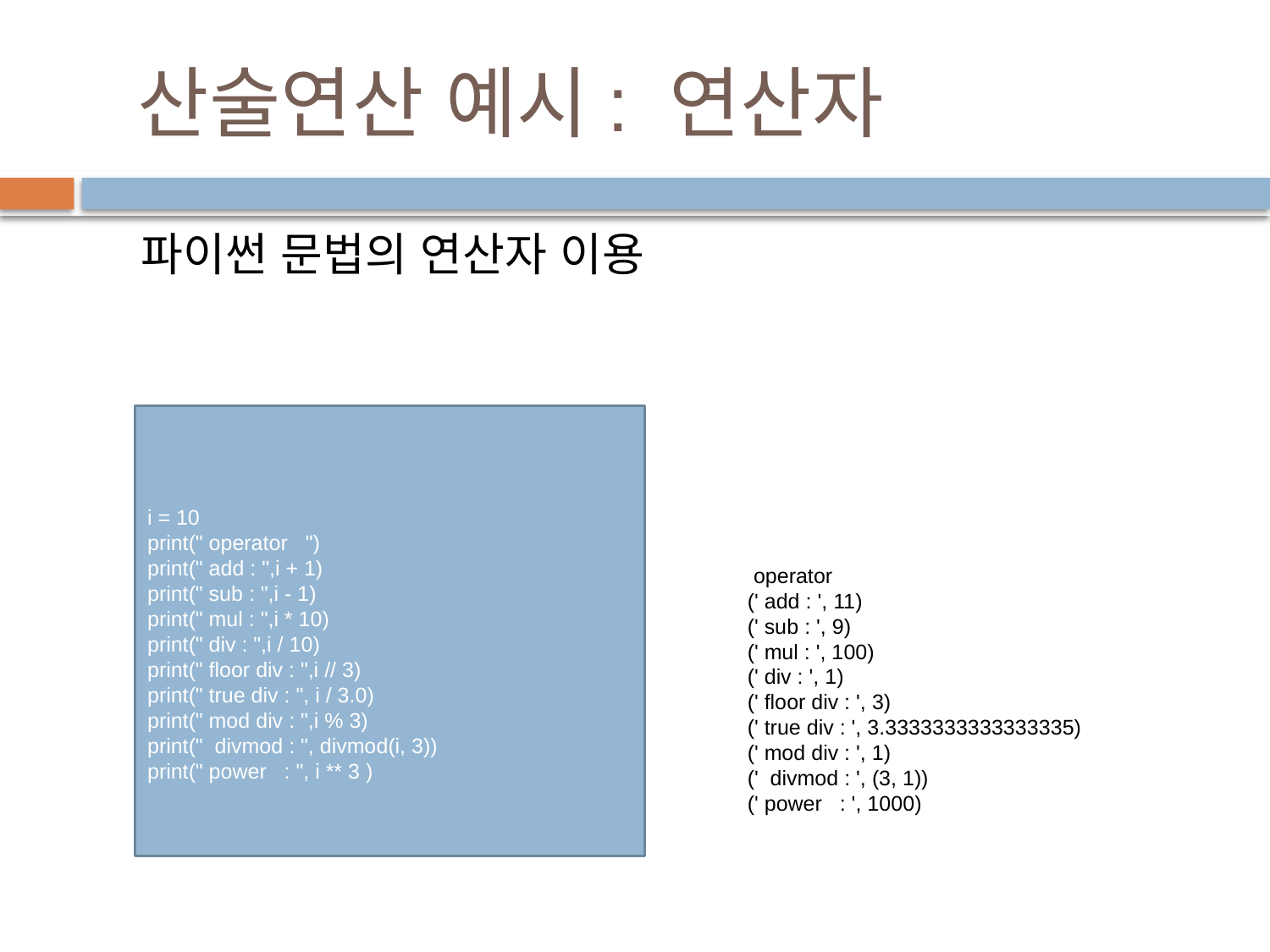

# 산술연산 예시: 연산자
파이썬 문법의 연산자 이용

i = 10
print(" operator   ")
print(" add : ",i + 1)
print(" sub : ",i - 1)
print(" mul : ",i * 10)
print(" div : ",i / 10)
print(" floor div : ",i // 3)
print(" true div : ", i / 3.0)
print(" mod div : ",i % 3)
print("  divmod : ", divmod(i, 3))
print(" power   : ", i ** 3 )
 operator
(' add : ', 11)
(' sub : ', 9)
(' mul : ', 100)
(' div : ', 1)
(' floor div : ', 3)
(' true div : ', 3.3333333333333335)
(' mod div : ', 1)
('  divmod : ', (3, 1))
(' power   : ', 1000)